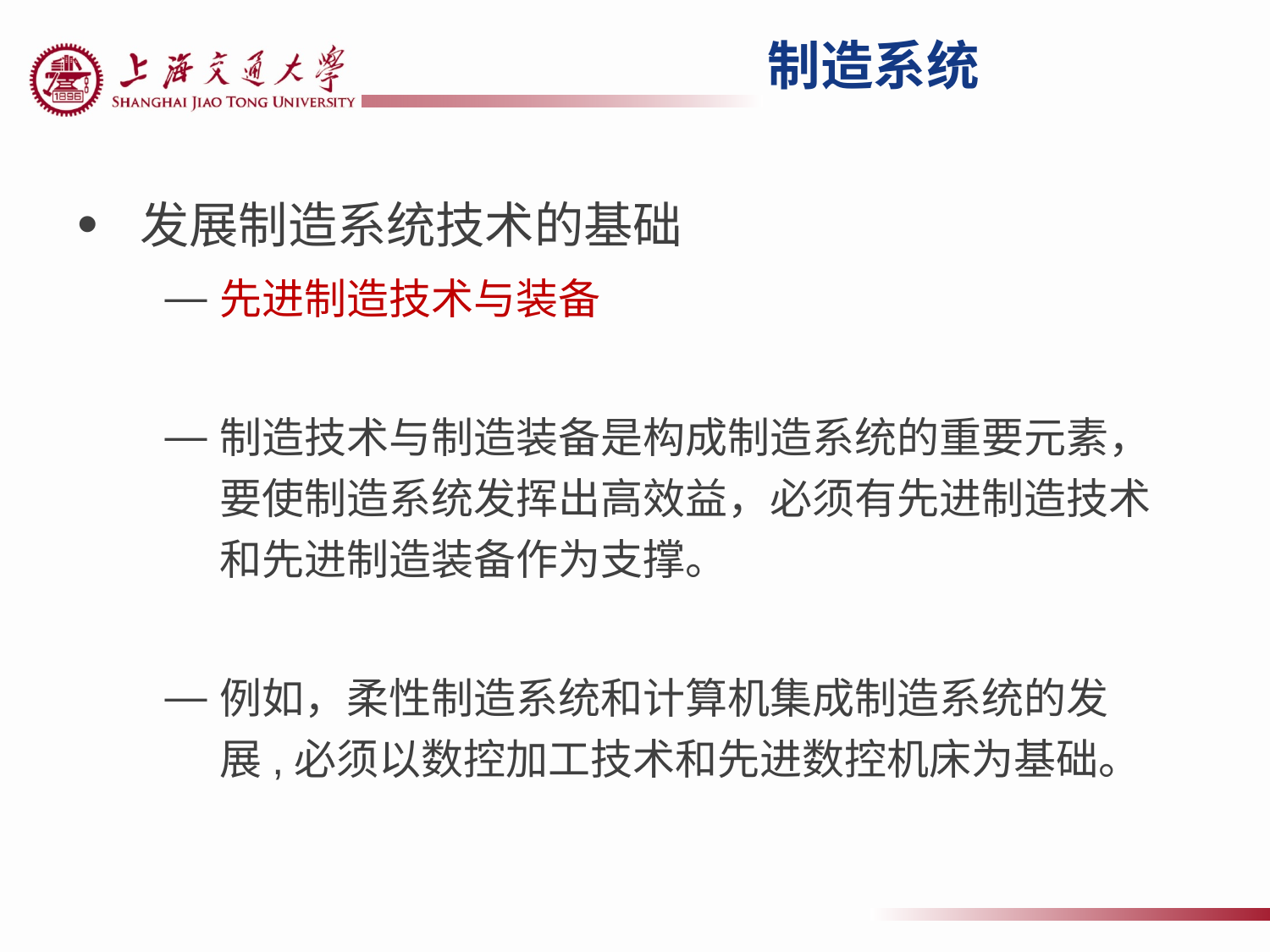

制造系统
发展制造系统技术的基础
先进制造技术与装备

制造技术与制造装备是构成制造系统的重要元素，要使制造系统发挥出高效益，必须有先进制造技术和先进制造装备作为支撑。

例如，柔性制造系统和计算机集成制造系统的发展,必须以数控加工技术和先进数控机床为基础。